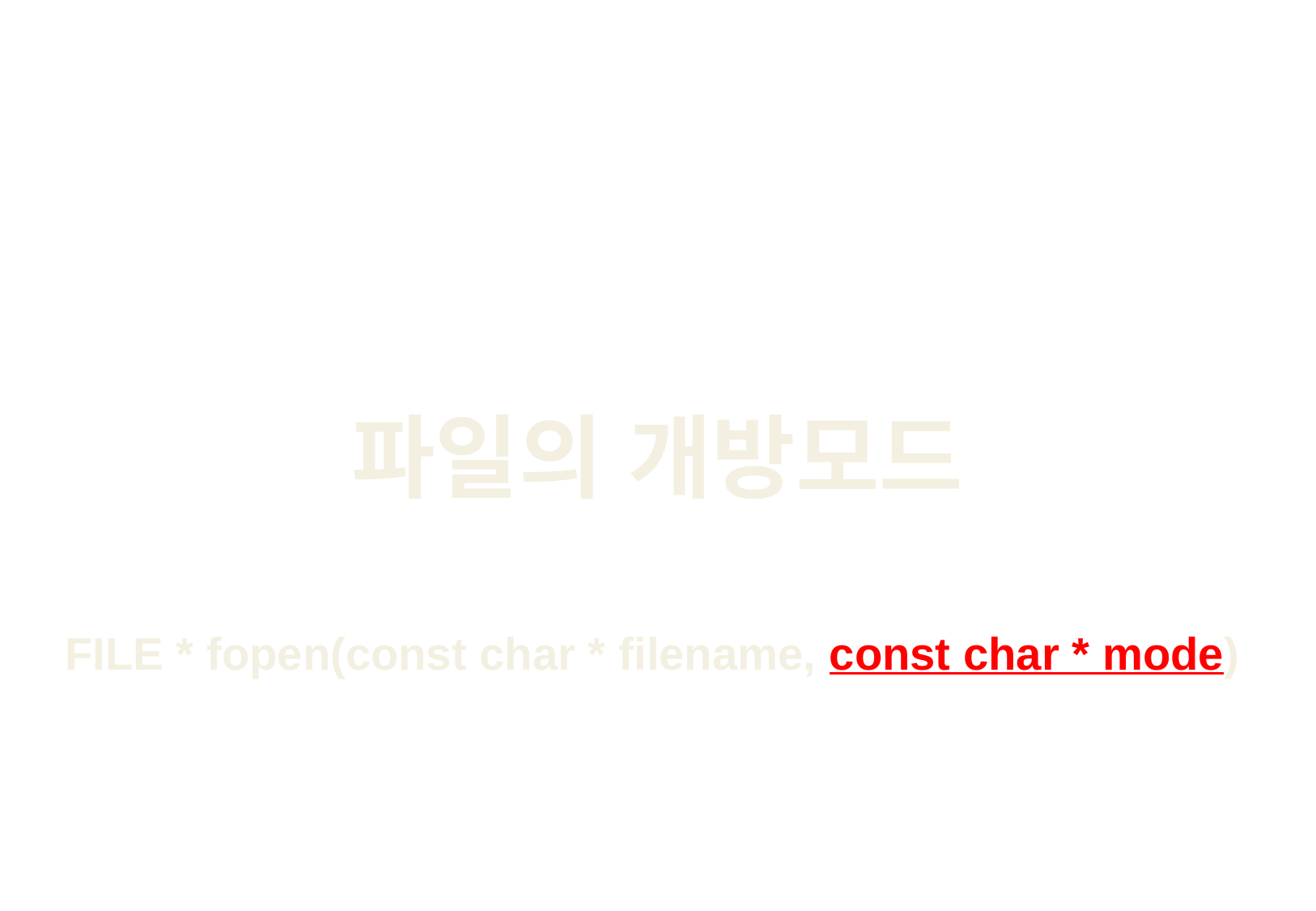

파일의 개방모드
FILE * fopen(const char * filename, const char * mode)